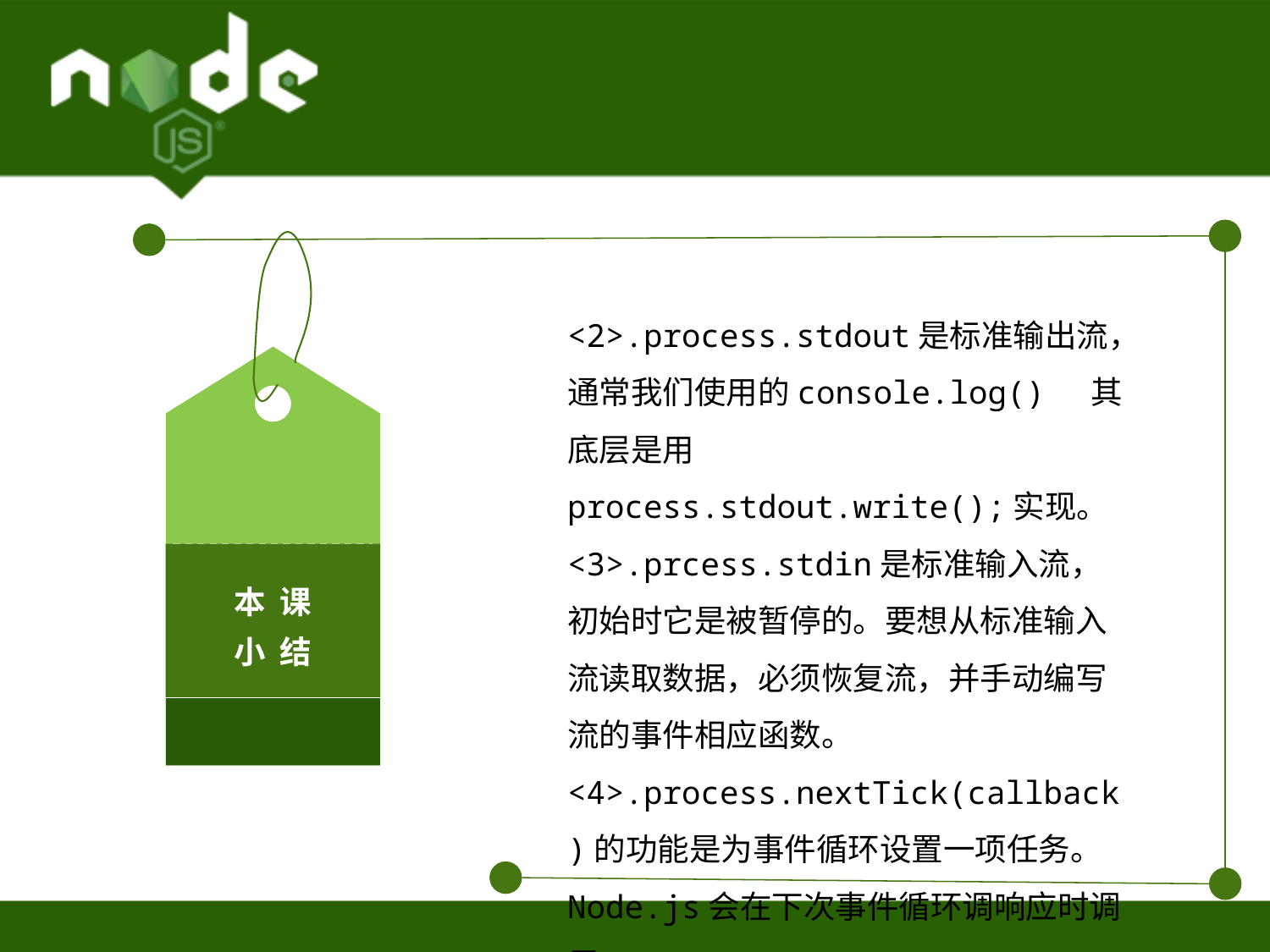

本  课
小  结

<2>.process.stdout是标准输出流，通常我们使用的console.log()  其底层是用 process.stdout.write();实现。
<3>.prcess.stdin是标准输入流，初始时它是被暂停的。要想从标准输入流读取数据，必须恢复流，并手动编写流的事件相应函数。
<4>.process.nextTick(callback)的功能是为事件循环设置一项任务。Node.js会在下次事件循环调响应时调用